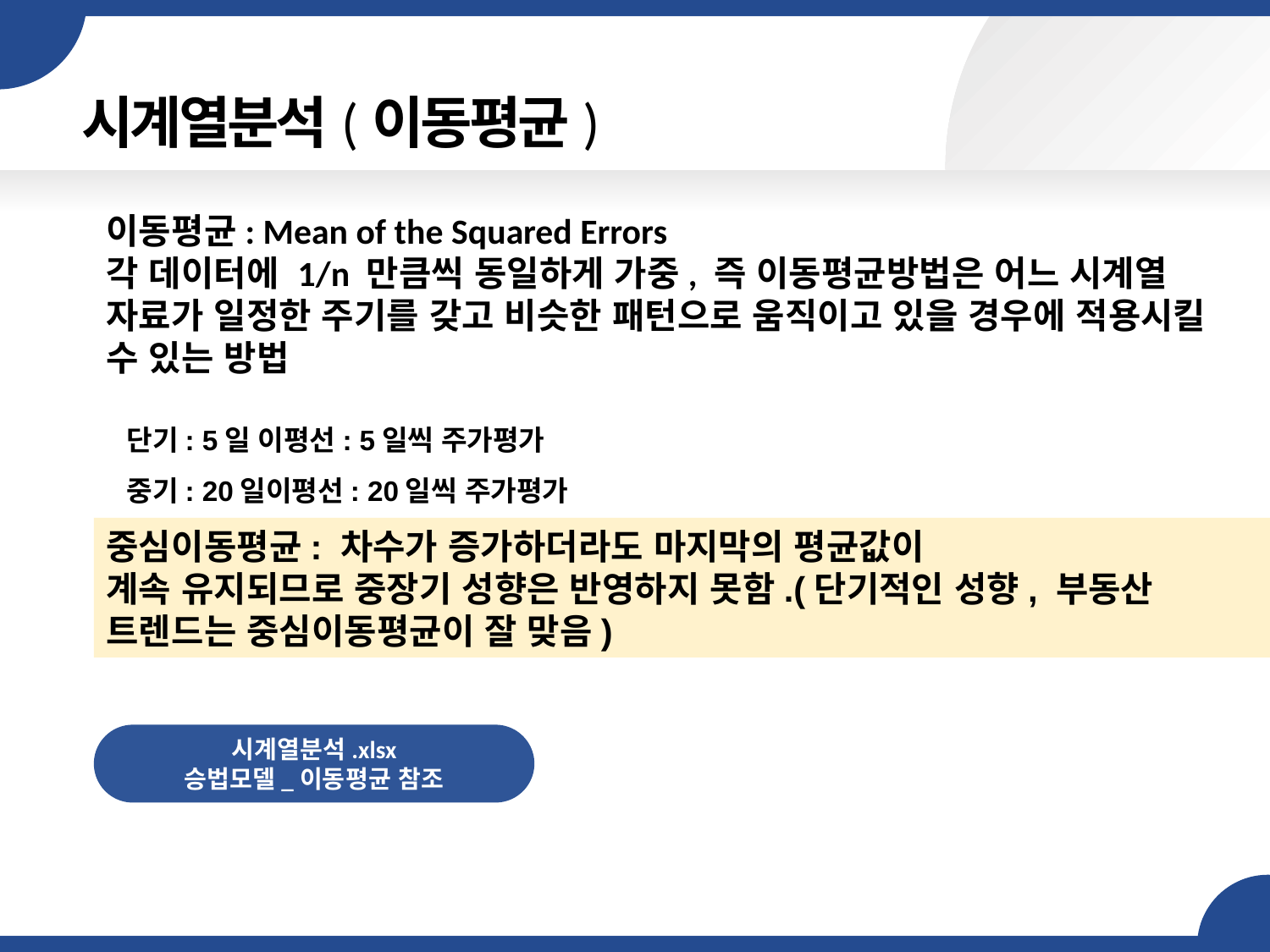

# 시계열분석(이동평균)
이동평균: Mean of the Squared Errors
각 데이터에 1/n 만큼씩 동일하게 가중, 즉 이동평균방법은 어느 시계열 자료가 일정한 주기를 갖고 비슷한 패턴으로 움직이고 있을 경우에 적용시킬 수 있는 방법
단기: 5일 이평선: 5일씩 주가평가
중기: 20일이평선: 20일씩 주가평가
중심이동평균: 차수가 증가하더라도 마지막의 평균값이
계속 유지되므로 중장기 성향은 반영하지 못함.(단기적인 성향, 부동산 트렌드는 중심이동평균이 잘 맞음)
시계열분석.xlsx
승법모델_이동평균 참조